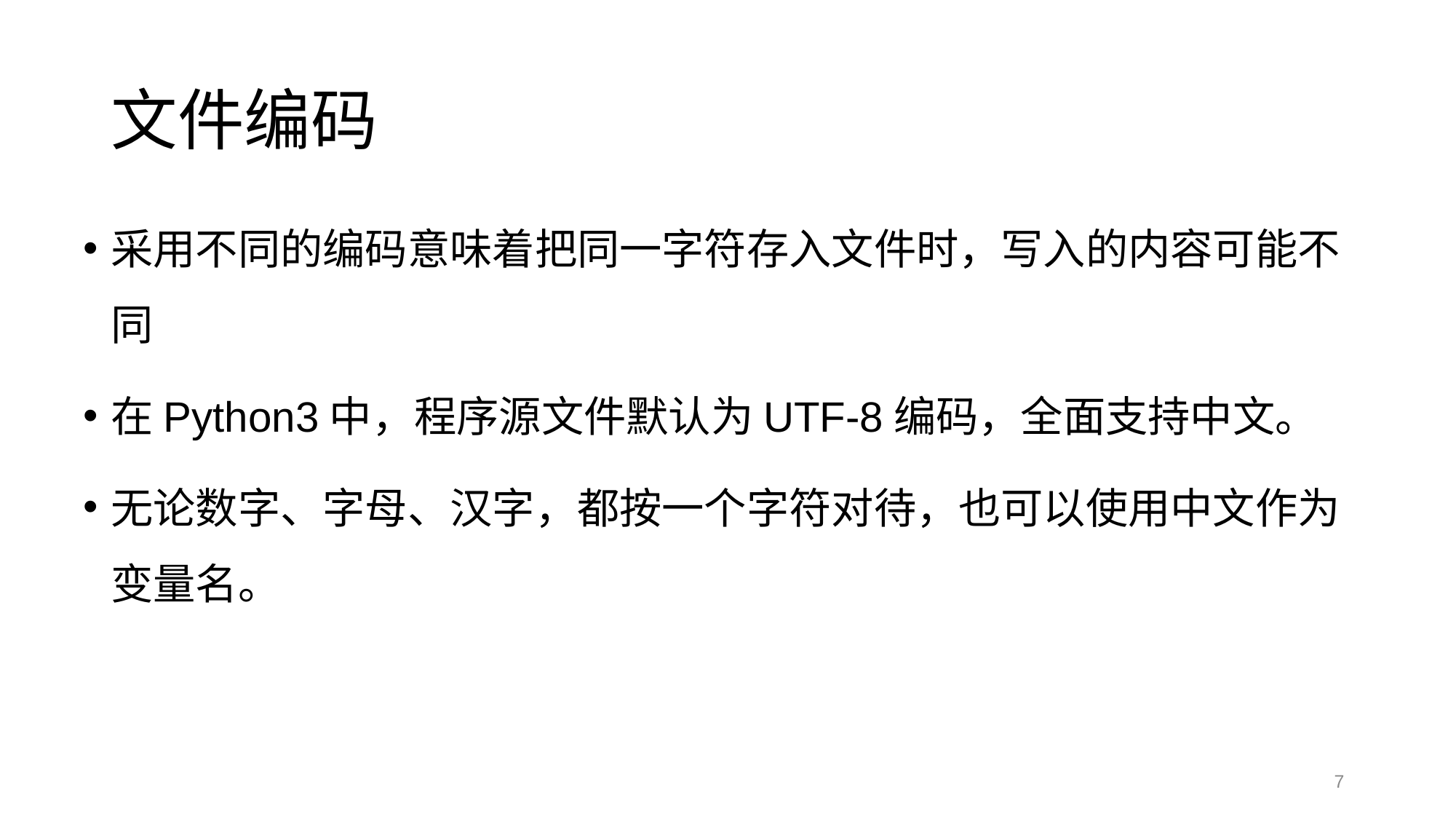

# 文件编码
采用不同的编码意味着把同一字符存入文件时，写入的内容可能不同
在Python3中，程序源文件默认为UTF-8编码，全面支持中文。
无论数字、字母、汉字，都按一个字符对待，也可以使用中文作为变量名。
7